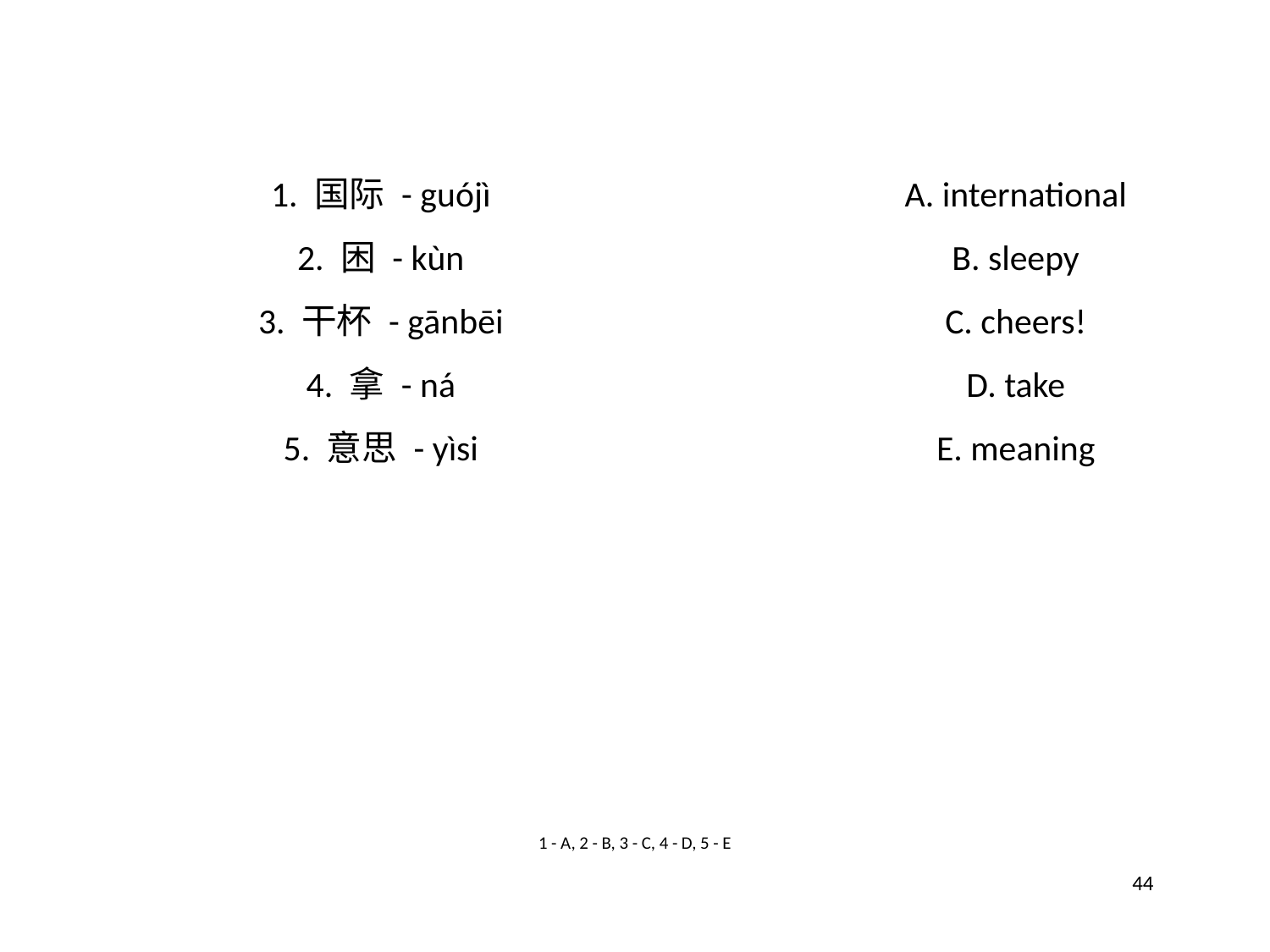

1. 国际 - guójì

A. international

2. 困 - kùn

B. sleepy

3. 干杯 - gānbēi

C. cheers!

4. 拿 - ná

D. take

5. 意思 - yìsi

E. meaning
1 - A, 2 - B, 3 - C, 4 - D, 5 - E

44